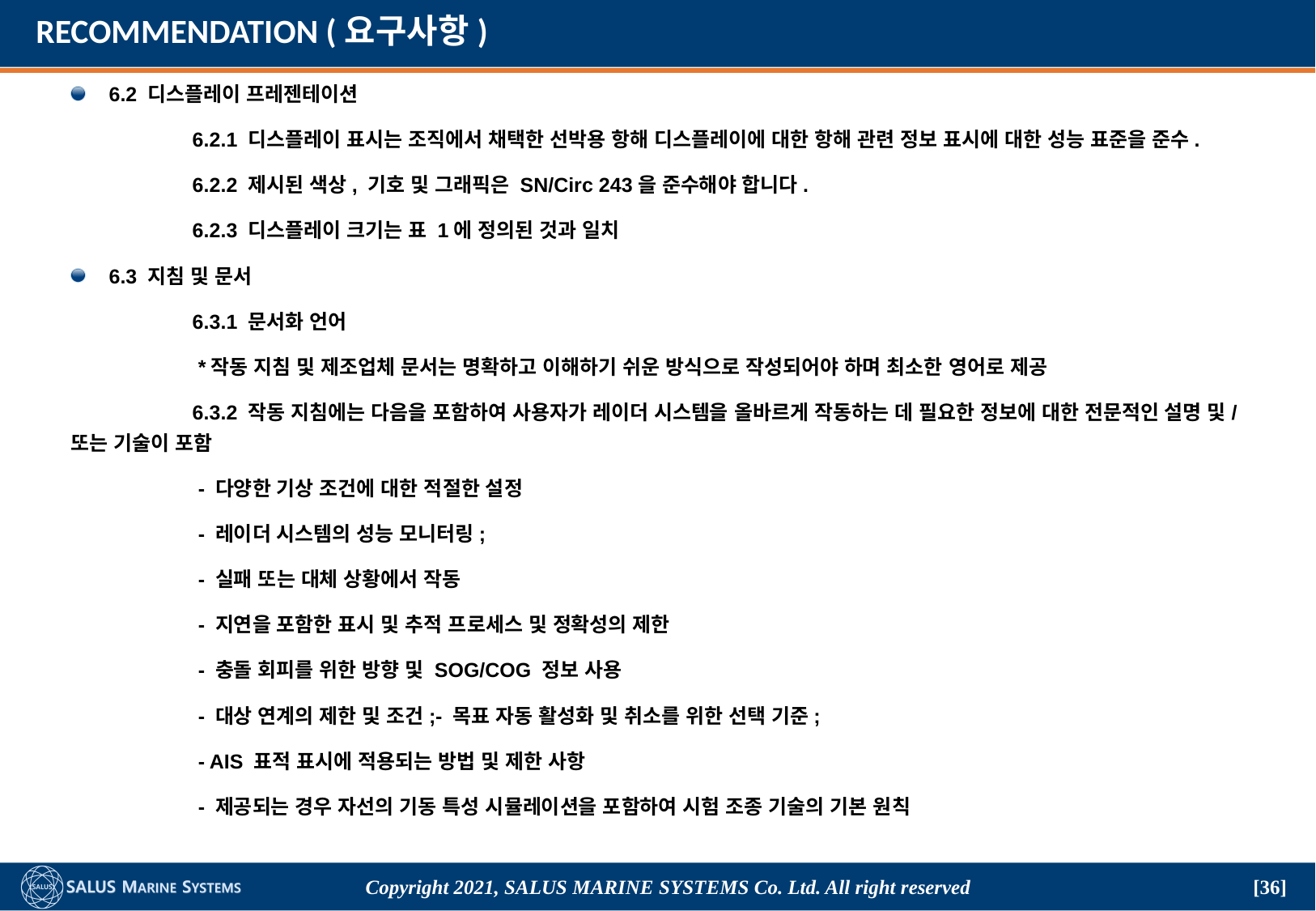

# RECOMMENDATION (요구사항)
6.2 디스플레이 프레젠테이션
	6.2.1 디스플레이 표시는 조직에서 채택한 선박용 항해 디스플레이에 대한 항해 관련 정보 표시에 대한 성능 표준을 준수.
	6.2.2 제시된 색상, 기호 및 그래픽은 SN/Circ 243을 준수해야 합니다.
	6.2.3 디스플레이 크기는 표 1에 정의된 것과 일치
6.3 지침 및 문서
	6.3.1 문서화 언어
	 *작동 지침 및 제조업체 문서는 명확하고 이해하기 쉬운 방식으로 작성되어야 하며 최소한 영어로 제공
	6.3.2 작동 지침에는 다음을 포함하여 사용자가 레이더 시스템을 올바르게 작동하는 데 필요한 정보에 대한 전문적인 설명 및/또는 기술이 포함
	 - 다양한 기상 조건에 대한 적절한 설정
	 - 레이더 시스템의 성능 모니터링;
	 - 실패 또는 대체 상황에서 작동
	 - 지연을 포함한 표시 및 추적 프로세스 및 정확성의 제한
	 - 충돌 회피를 위한 방향 및 SOG/COG 정보 사용
	 - 대상 연계의 제한 및 조건;- 목표 자동 활성화 및 취소를 위한 선택 기준;
	 - AIS 표적 표시에 적용되는 방법 및 제한 사항
	 - 제공되는 경우 자선의 기동 특성 시뮬레이션을 포함하여 시험 조종 기술의 기본 원칙
Copyright 2021, SALUS Marine Systems Co. Ltd. All right reserved
[36]